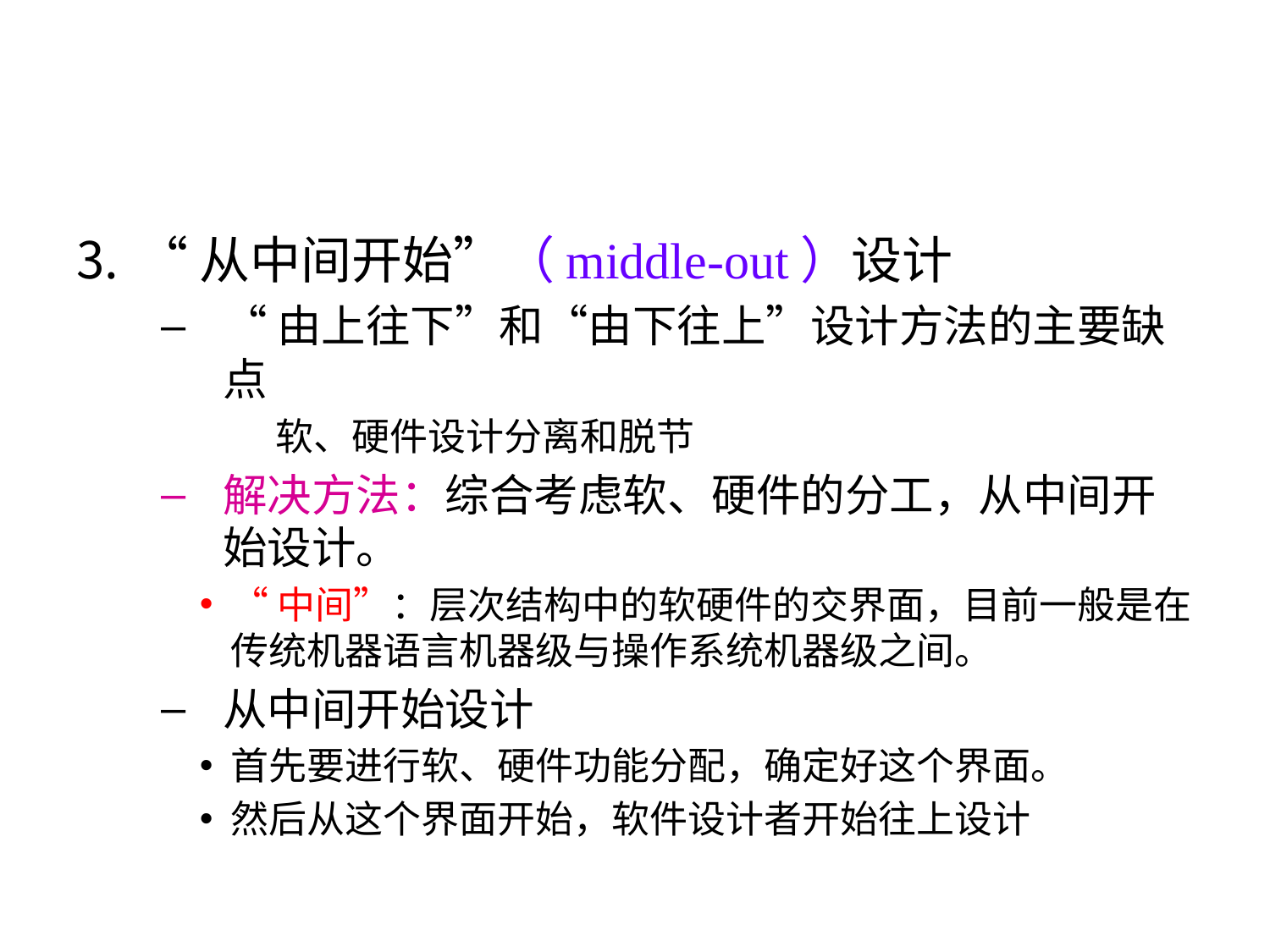

“从中间开始”（middle-out）设计
“由上往下”和“由下往上”设计方法的主要缺点
        软、硬件设计分离和脱节
解决方法：综合考虑软、硬件的分工，从中间开始设计。
“中间”：层次结构中的软硬件的交界面，目前一般是在传统机器语言机器级与操作系统机器级之间。
从中间开始设计
首先要进行软、硬件功能分配，确定好这个界面。
然后从这个界面开始，软件设计者开始往上设计